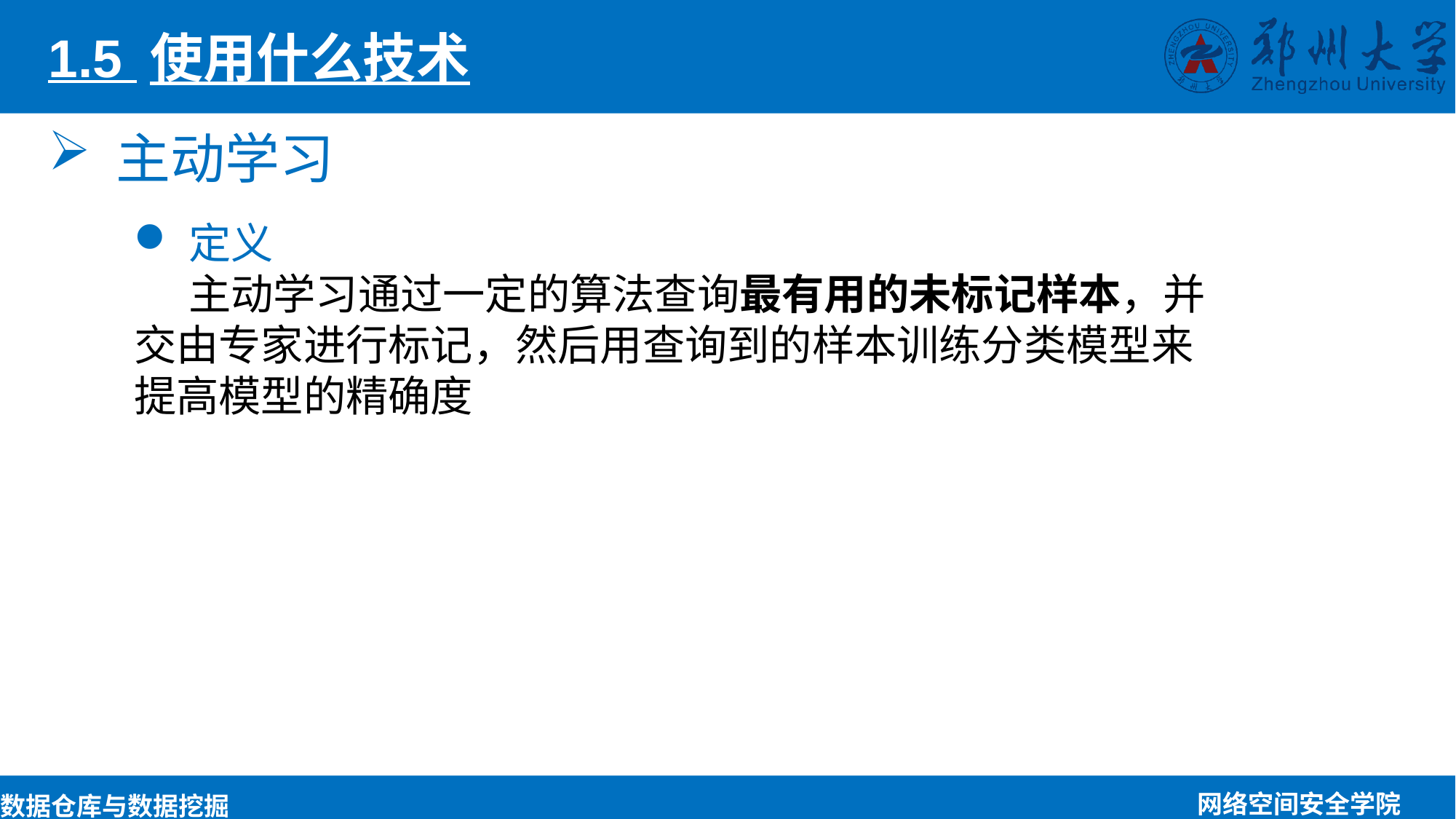

1.5 使用什么技术
主动学习
定义
主动学习通过一定的算法查询最有用的未标记样本，并交由专家进行标记，然后用查询到的样本训练分类模型来提高模型的精确度